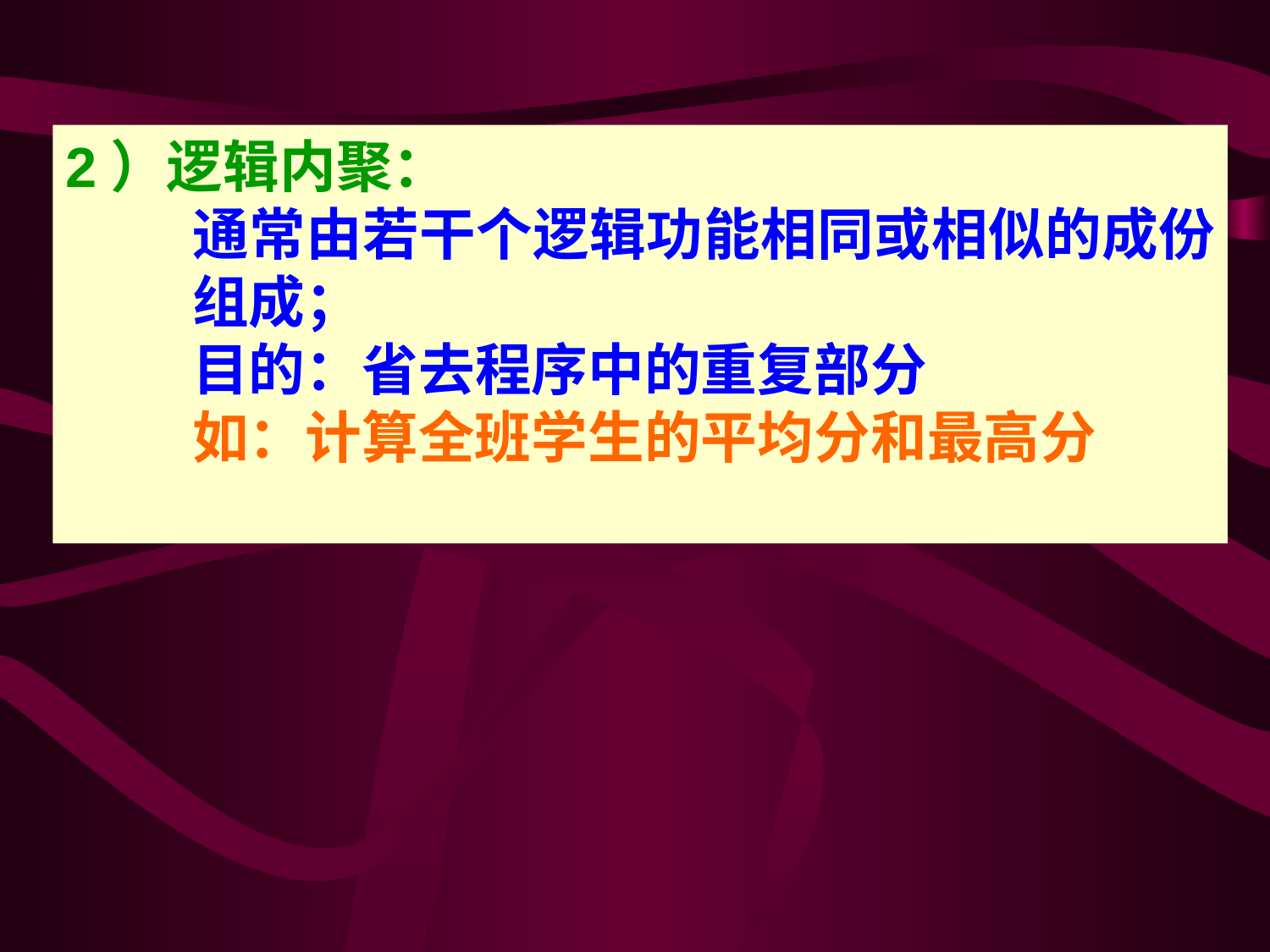

2）逻辑内聚：
通常由若干个逻辑功能相同或相似的成份组成；
目的：省去程序中的重复部分
如：计算全班学生的平均分和最高分

40